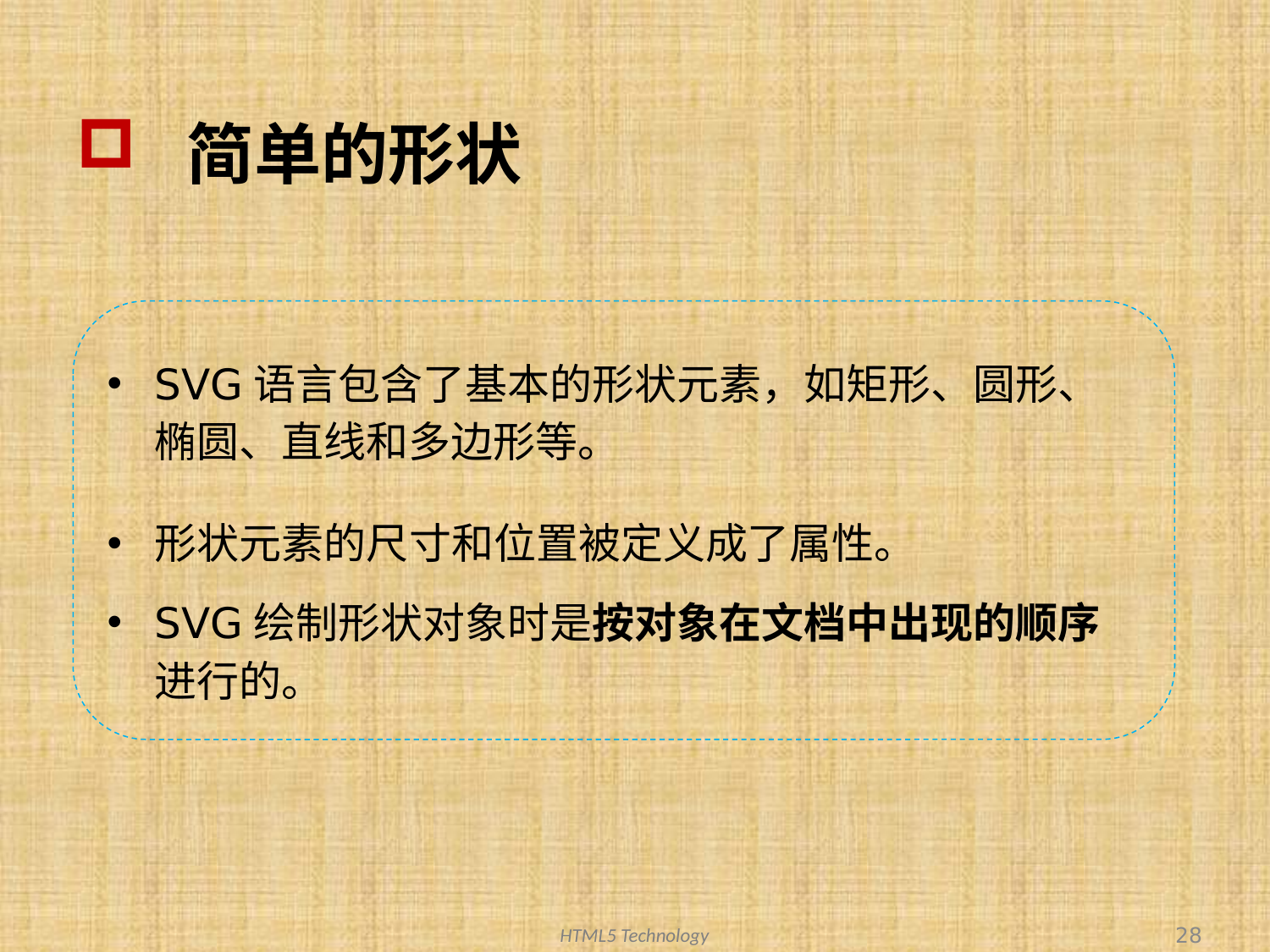

# 简单的形状

SVG语言包含了基本的形状元素，如矩形、圆形、椭圆、直线和多边形等。
形状元素的尺寸和位置被定义成了属性。

SVG绘制形状对象时是按对象在文档中出现的顺序进行的。

28
HTML5 Technology